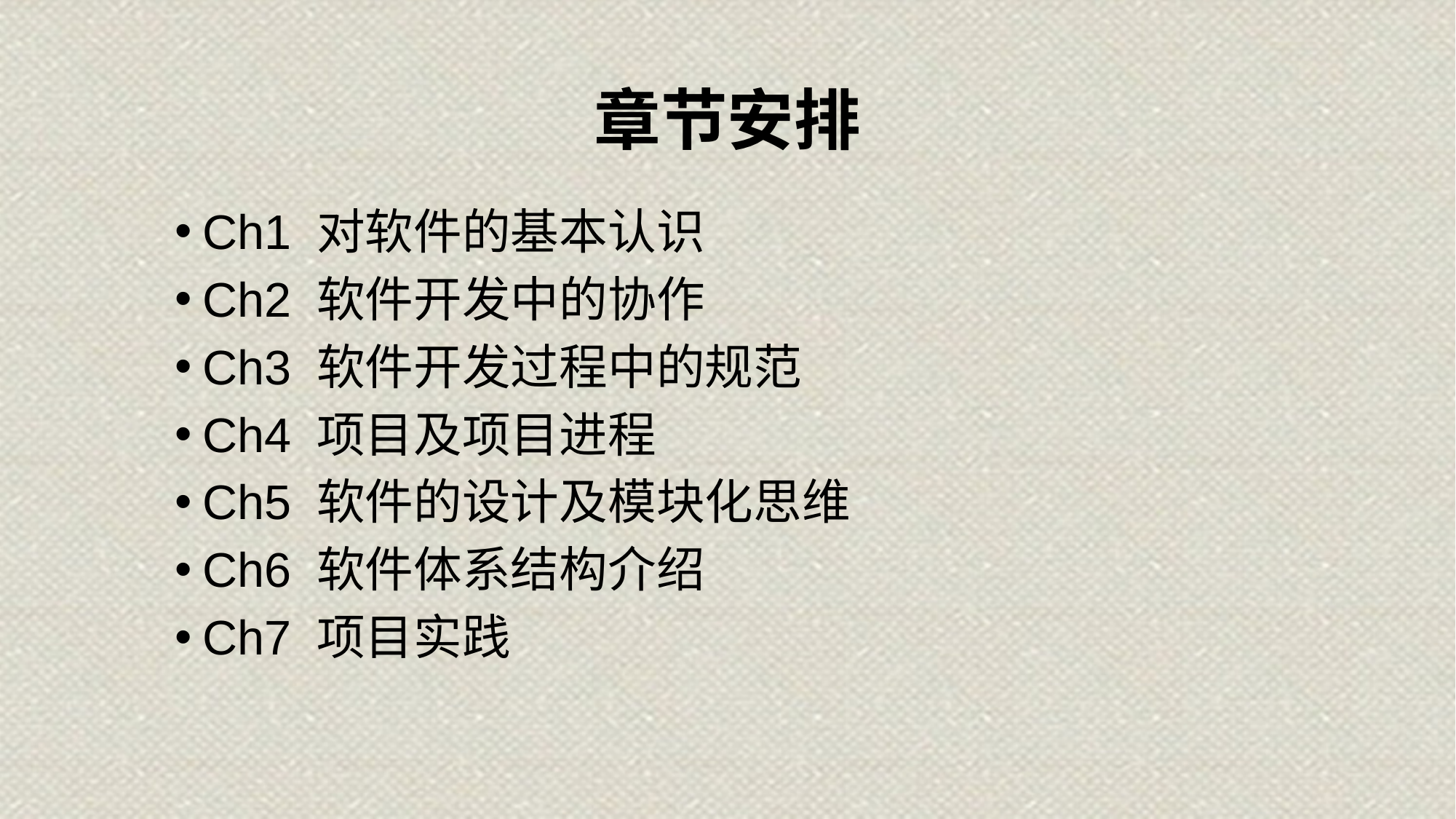

# 章节安排
Ch1 对软件的基本认识
Ch2 软件开发中的协作
Ch3 软件开发过程中的规范
Ch4 项目及项目进程
Ch5 软件的设计及模块化思维
Ch6 软件体系结构介绍
Ch7 项目实践